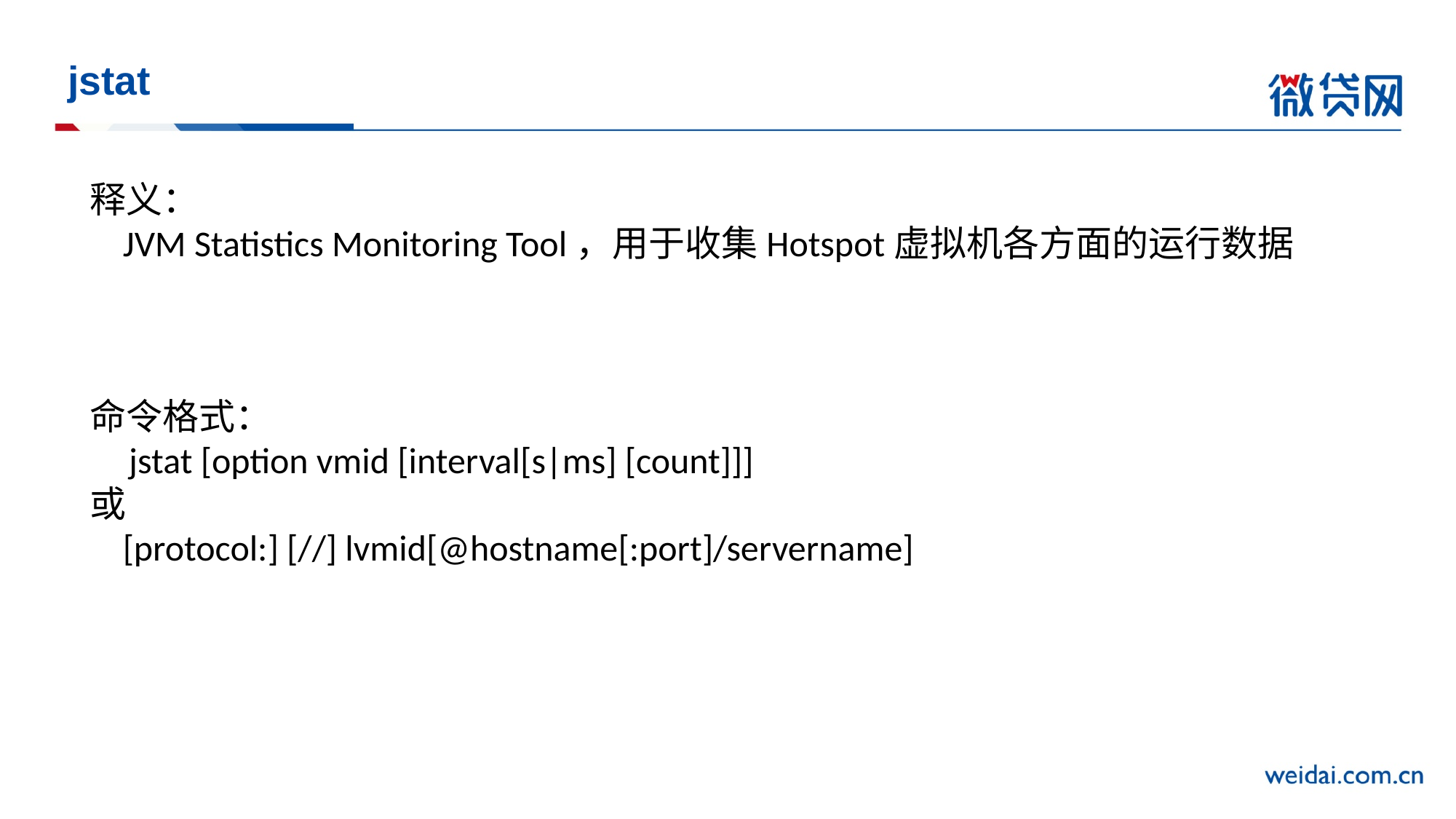

# jstat
释义：
    JVM Statistics Monitoring Tool，用于收集Hotspot虚拟机各方面的运行数据
命令格式：
    jstat [option vmid [interval[s|ms] [count]]]
或
    [protocol:] [//] lvmid[@hostname[:port]/servername]